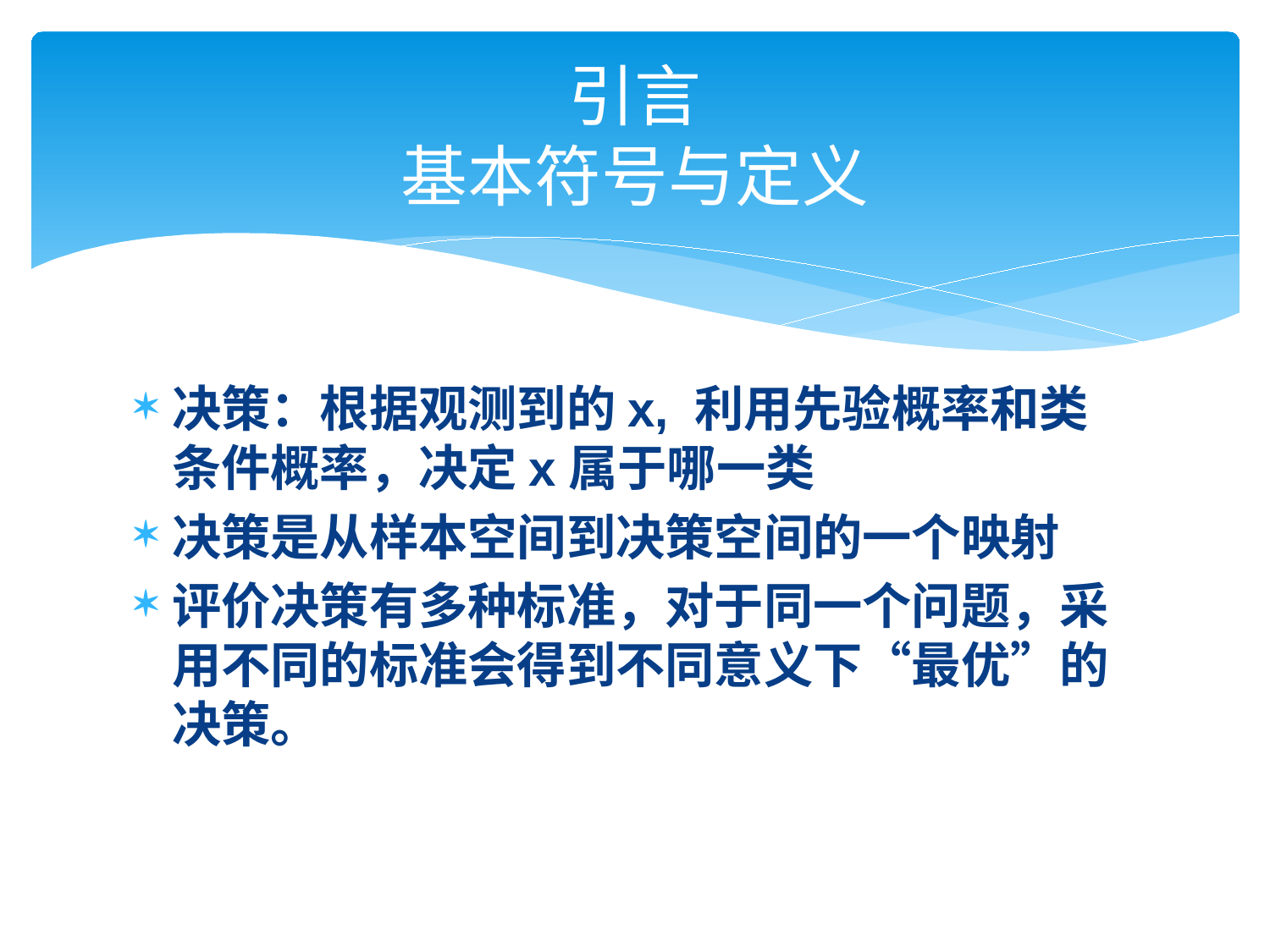

# 引言 基本符号与定义
决策：根据观测到的x, 利用先验概率和类条件概率，决定x属于哪一类
决策是从样本空间到决策空间的一个映射
评价决策有多种标准，对于同一个问题，采用不同的标准会得到不同意义下“最优”的决策。